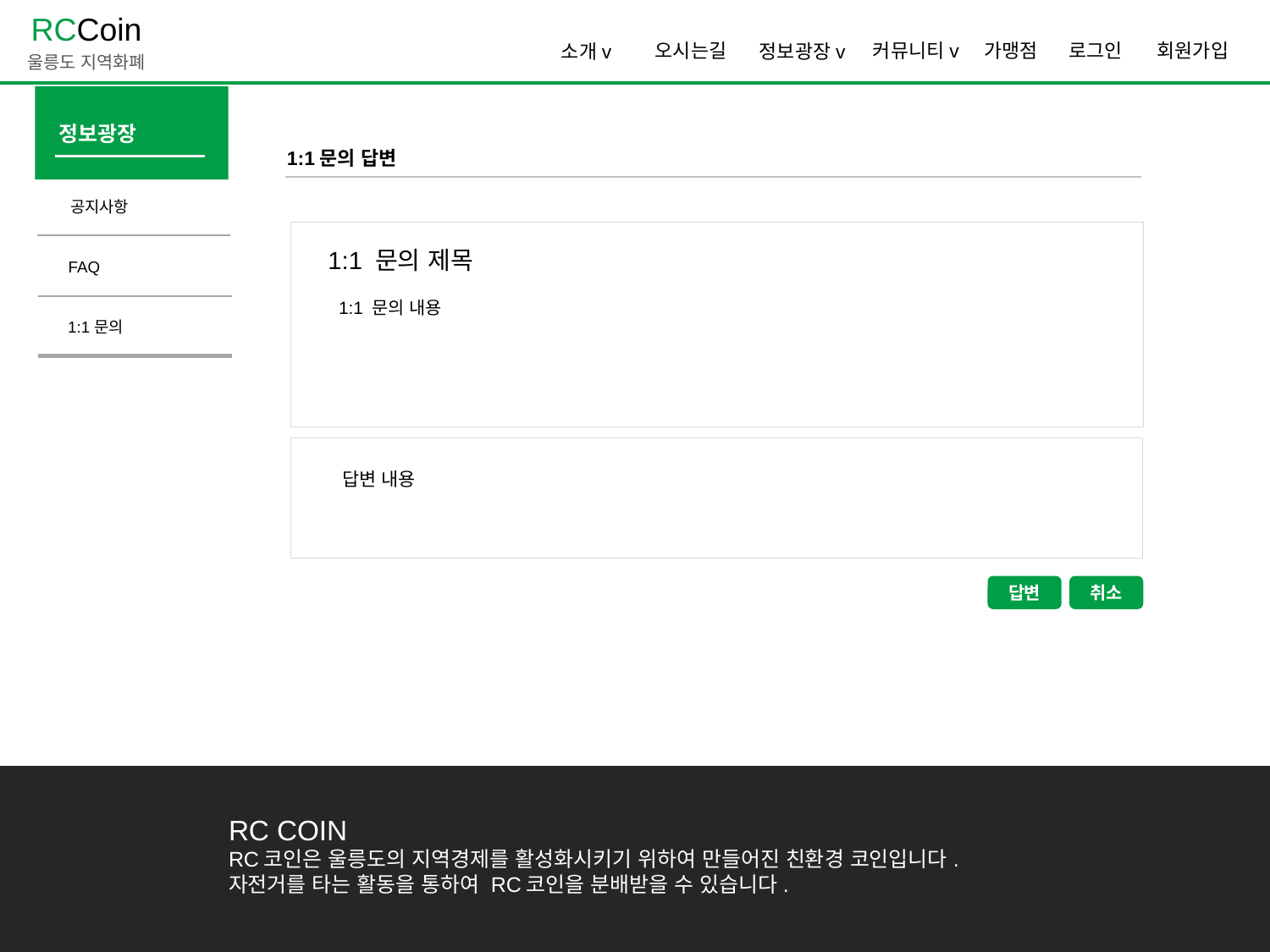

RCCoin
울릉도 지역화폐
오시는길
커뮤니티v
가맹점
로그인
회원가입
정보광장v
소개v

정보광장
공지사항
FAQ
1:1문의
1:1문의 답변

1:1 문의 제목
1:1 문의 내용

답변 내용
답변
취소

RC COIN
RC코인은 울릉도의 지역경제를 활성화시키기 위하여 만들어진 친환경 코인입니다.
자전거를 타는 활동을 통하여 RC코인을 분배받을 수 있습니다.